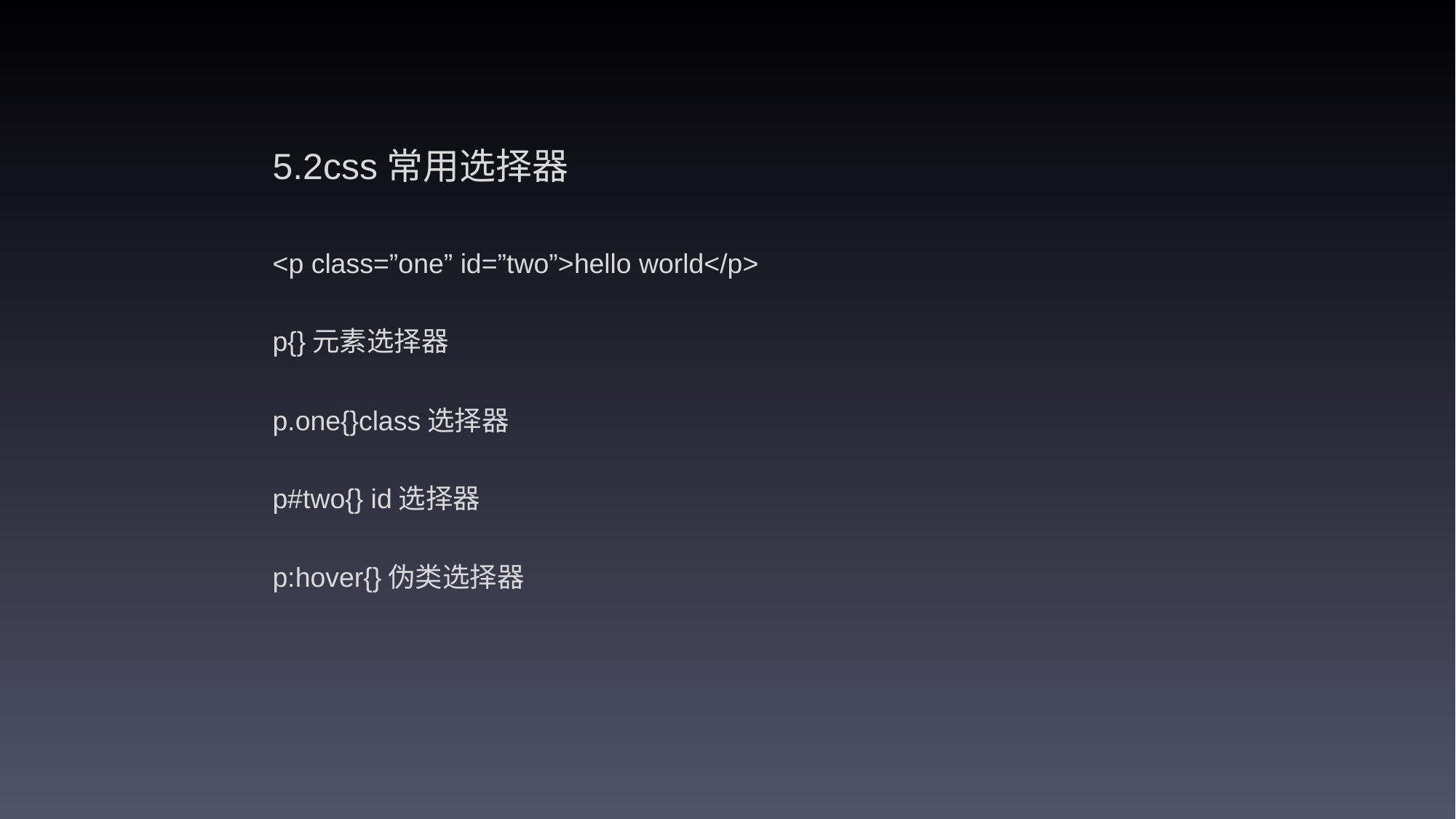

5.2css常用选择器

<p class=”one” id=”two”>hello world</p>

p{}元素选择器

p.one{}class选择器

p#two{} id选择器

p:hover{}伪类选择器